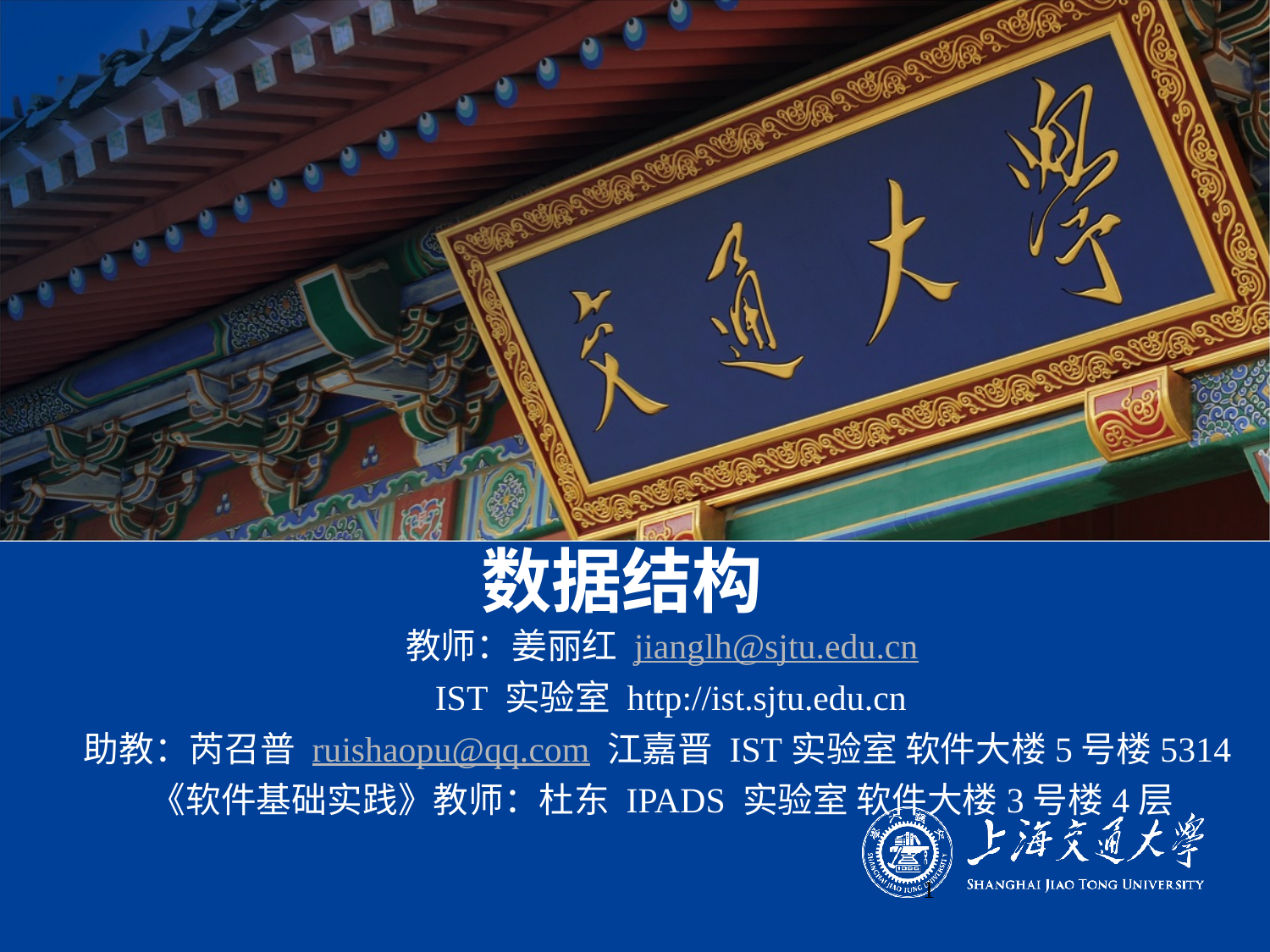

# 数据结构
教师：姜丽红 jianglh@sjtu.edu.cn
  IST 实验室 http://ist.sjtu.edu.cn
助教：芮召普 ruishaopu@qq.com 江嘉晋 IST实验室 软件大楼5号楼5314
《软件基础实践》教师：杜东 IPADS 实验室 软件大楼3号楼4层

1